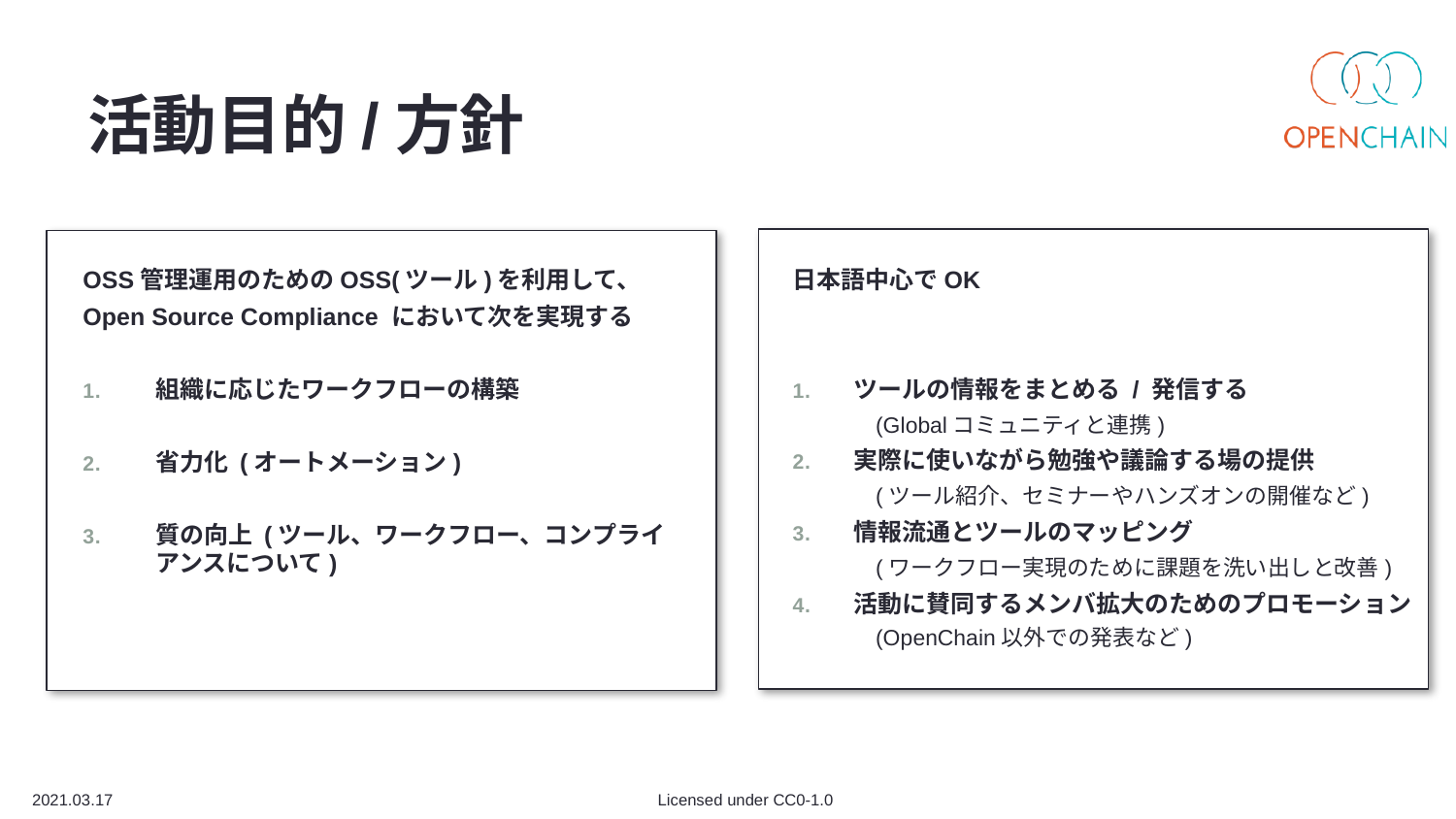

# 活動目的/方針

OSS管理運用のためのOSS(ツール)を利用して、
Open Source Compliance において次を実現する

組織に応じたワークフローの構築

省力化 (オートメーション)

質の向上 (ツール、ワークフロー、コンプライアンスについて)

日本語中心でOK

ツールの情報をまとめる / 発信する
　　(Globalコミュニティと連携)
実際に使いながら勉強や議論する場の提供
　　(ツール紹介、セミナーやハンズオンの開催など)
情報流通とツールのマッピング
　　(ワークフロー実現のために課題を洗い出しと改善)
活動に賛同するメンバ拡大のためのプロモーション
　　(OpenChain以外での発表など)